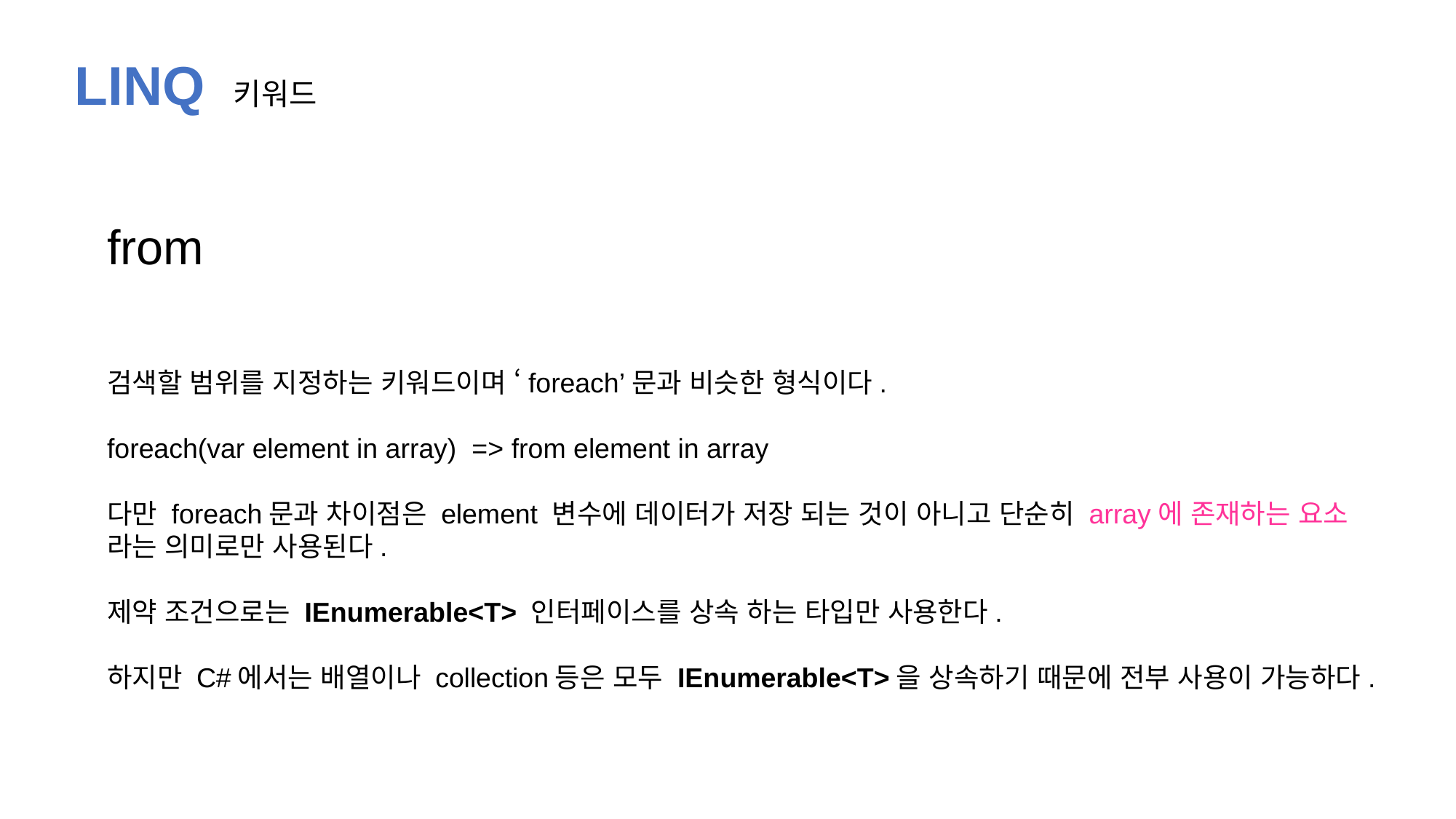

LINQ 키워드
from

검색할 범위를 지정하는 키워드이며 ‘foreach’문과 비슷한 형식이다.

foreach(var element in array)  => from element in array

다만 foreach문과 차이점은 element 변수에 데이터가 저장 되는 것이 아니고 단순히 array에 존재하는 요소
라는 의미로만 사용된다.

제약 조건으로는 IEnumerable<T> 인터페이스를 상속 하는 타입만 사용한다.

하지만 C#에서는 배열이나 collection등은 모두 IEnumerable<T>을 상속하기 때문에 전부 사용이 가능하다.